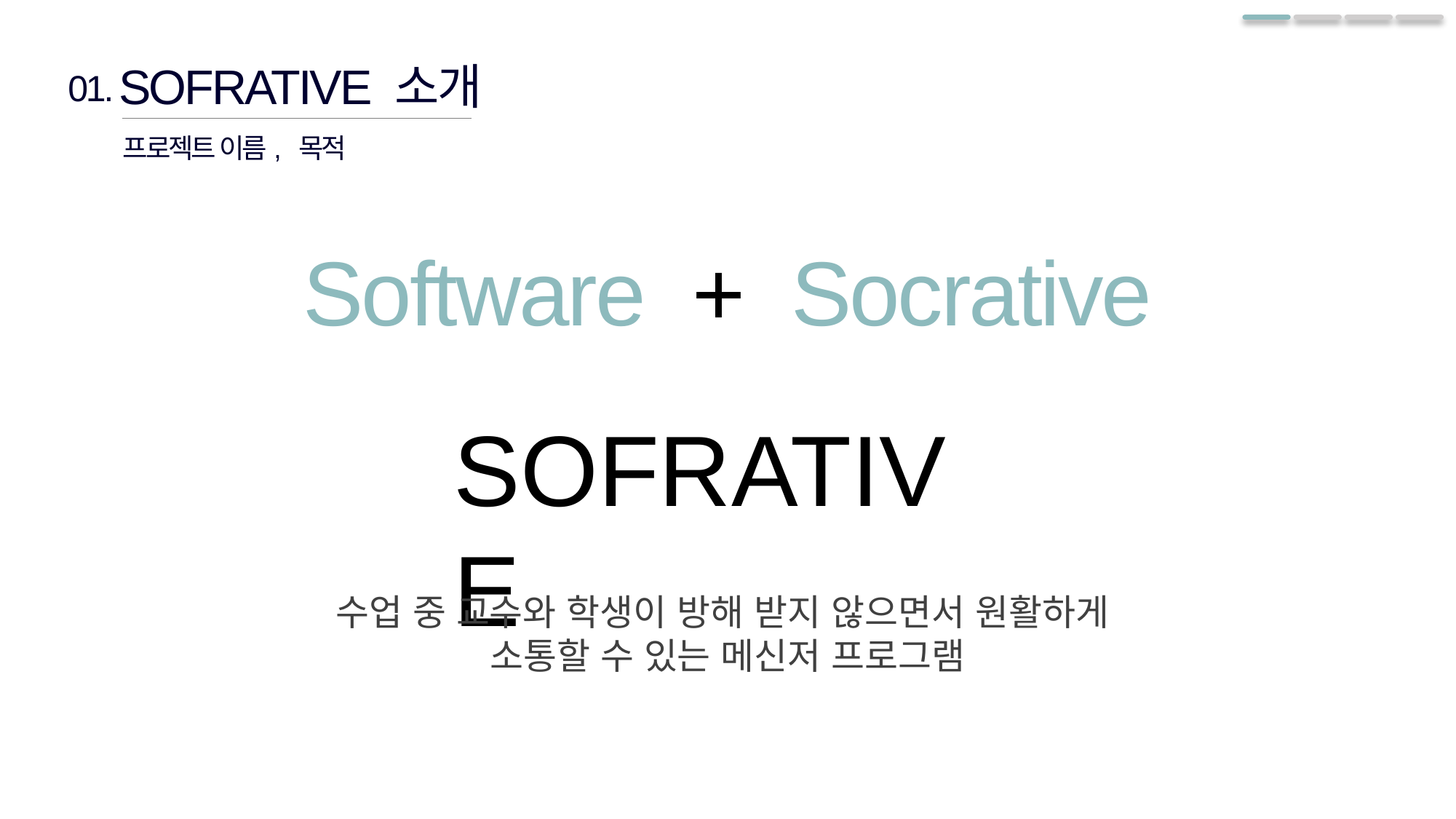

SOFRATIVE 소개
01.
프로젝트 이름,  목적
Software  +  Socrative
SOFRATIVE
수업 중 교수와 학생이 방해 받지 않으면서 원활하게
소통할 수 있는 메신저 프로그램